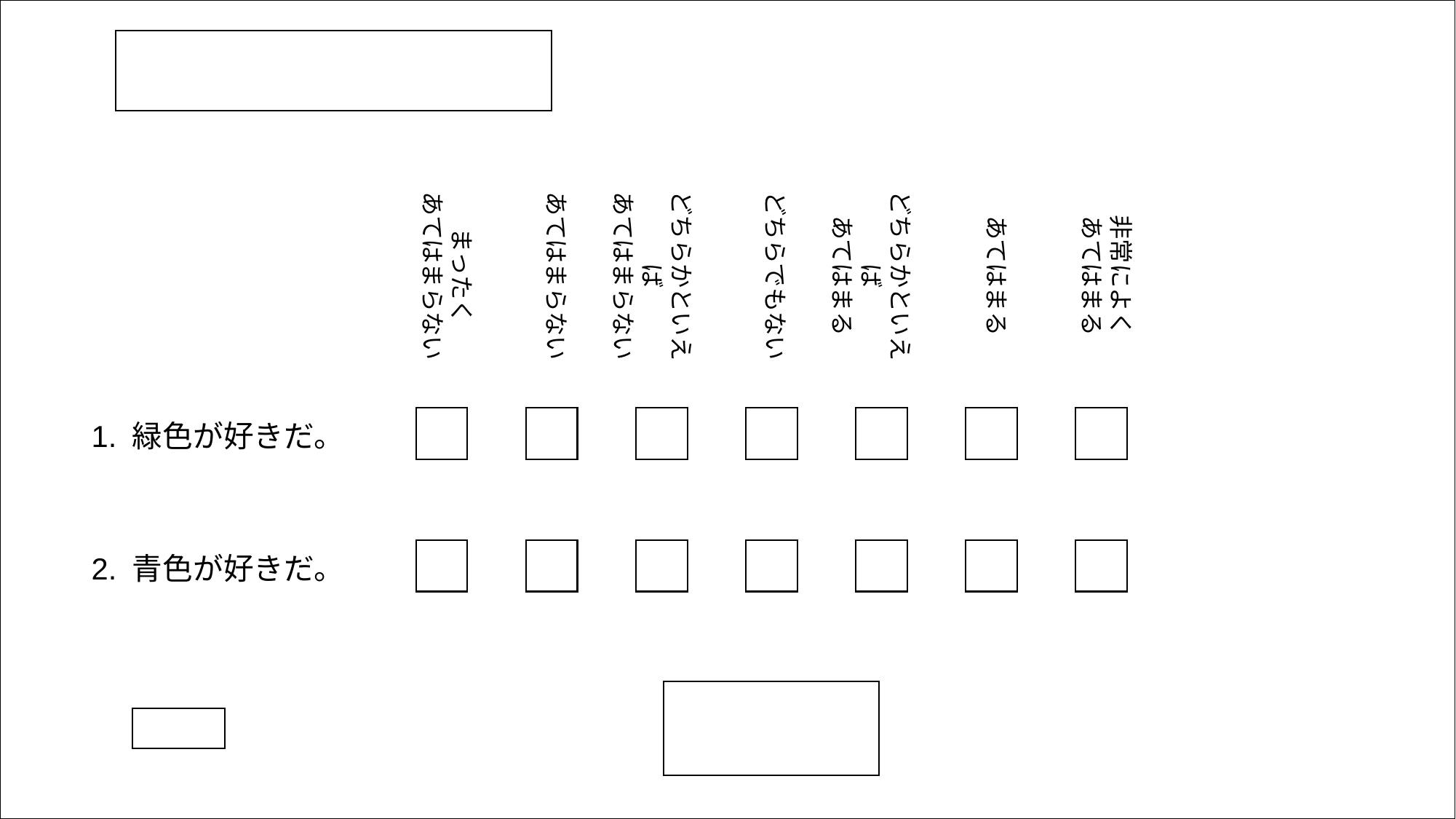

どちらでもない
非常によく
あてはまる
どちらかといえば
あてはまる
あてはまる
まったく
あてはまらない
あてはまらない
どちらかといえば
あてはまらない

1. 緑色が好きだ。

2. 青色が好きだ。